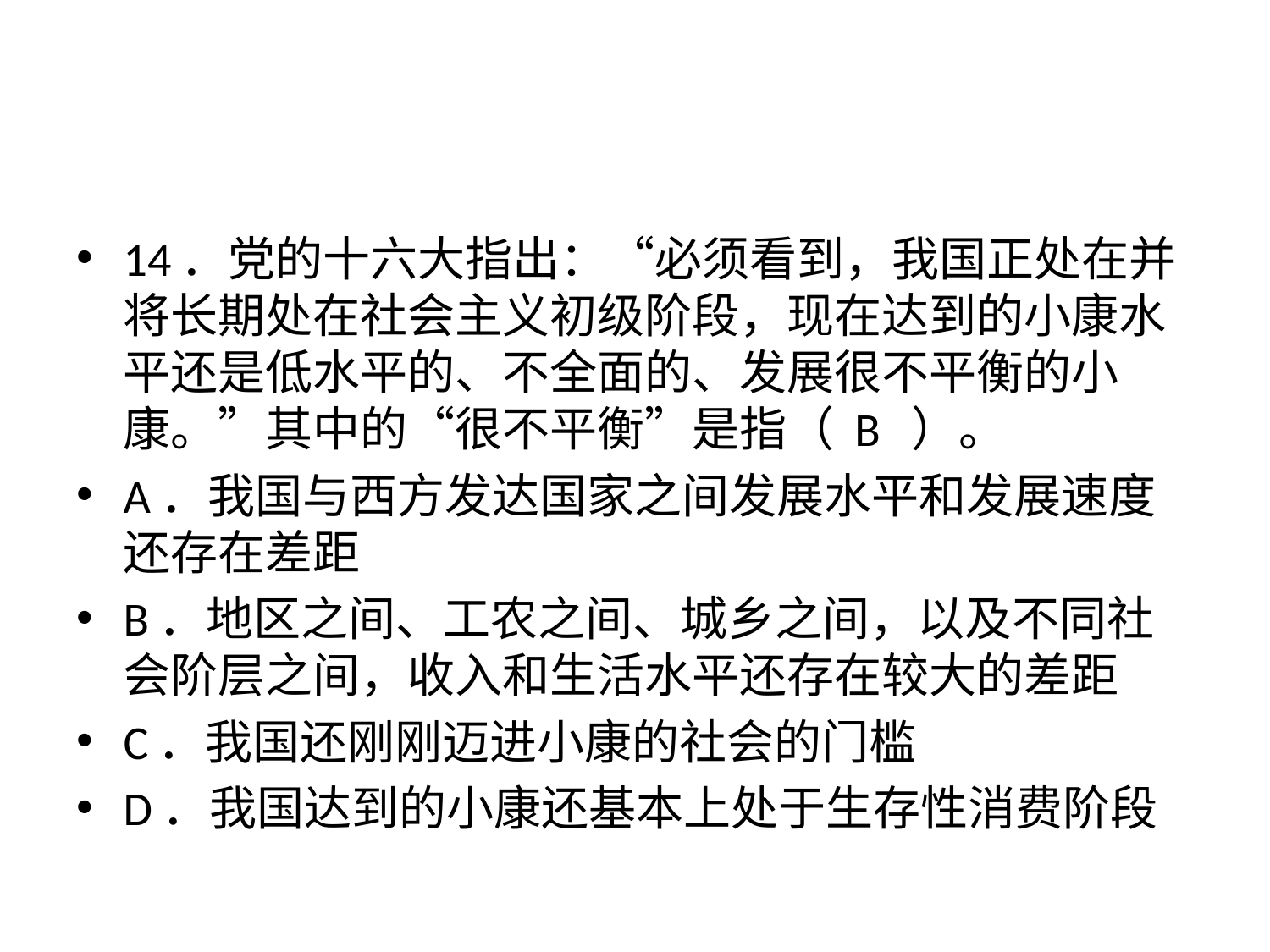

#
14．党的十六大指出：“必须看到，我国正处在并将长期处在社会主义初级阶段，现在达到的小康水平还是低水平的、不全面的、发展很不平衡的小康。”其中的“很不平衡”是指（ B  ）。
A．我国与西方发达国家之间发展水平和发展速度还存在差距
B．地区之间、工农之间、城乡之间，以及不同社会阶层之间，收入和生活水平还存在较大的差距
C．我国还刚刚迈进小康的社会的门槛
D．我国达到的小康还基本上处于生存性消费阶段